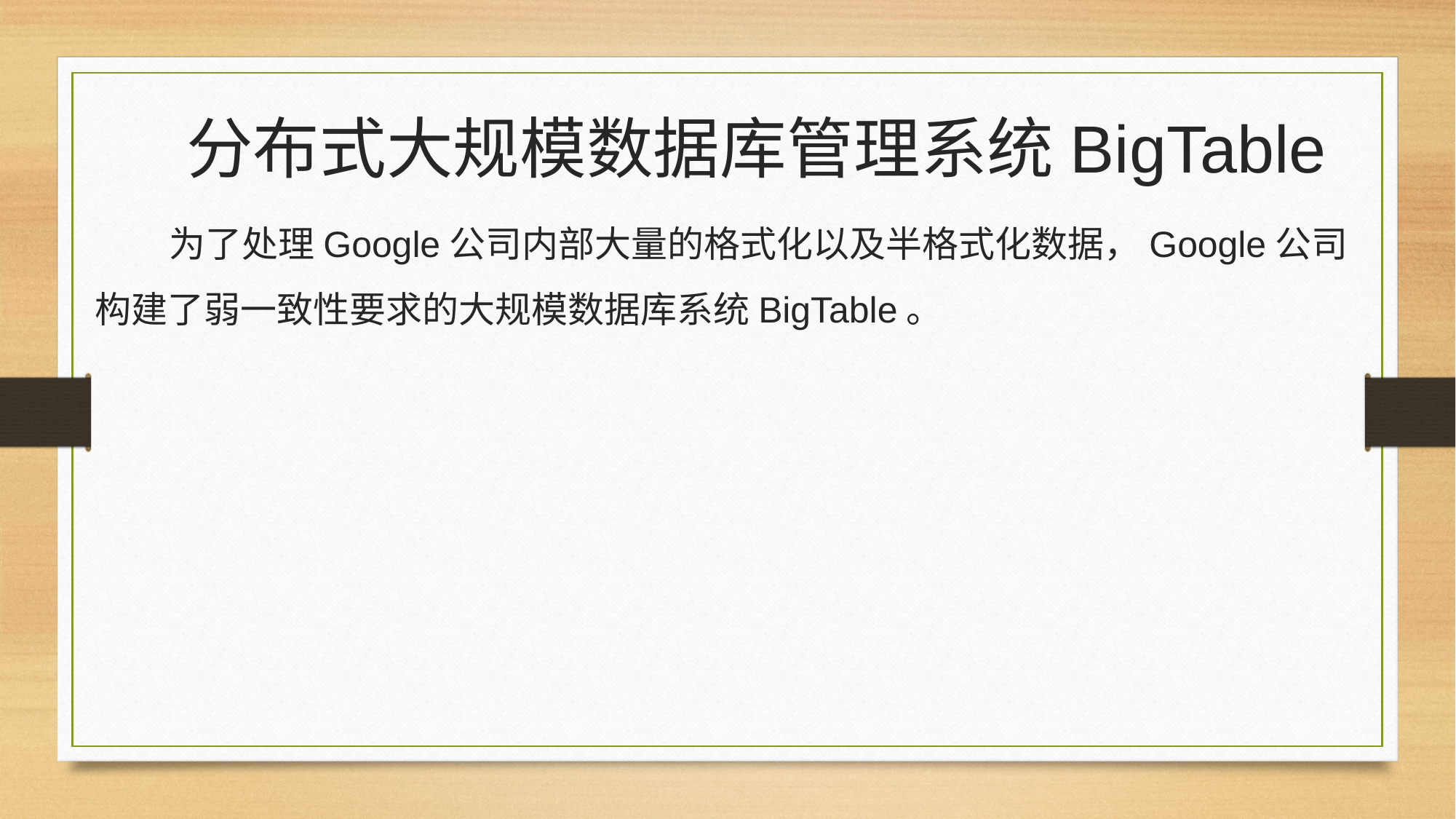

# 分布式大规模数据库管理系统BigTable
        为了处理Google公司内部大量的格式化以及半格式化数据，Google公司构建了弱一致性要求的大规模数据库系统BigTable。